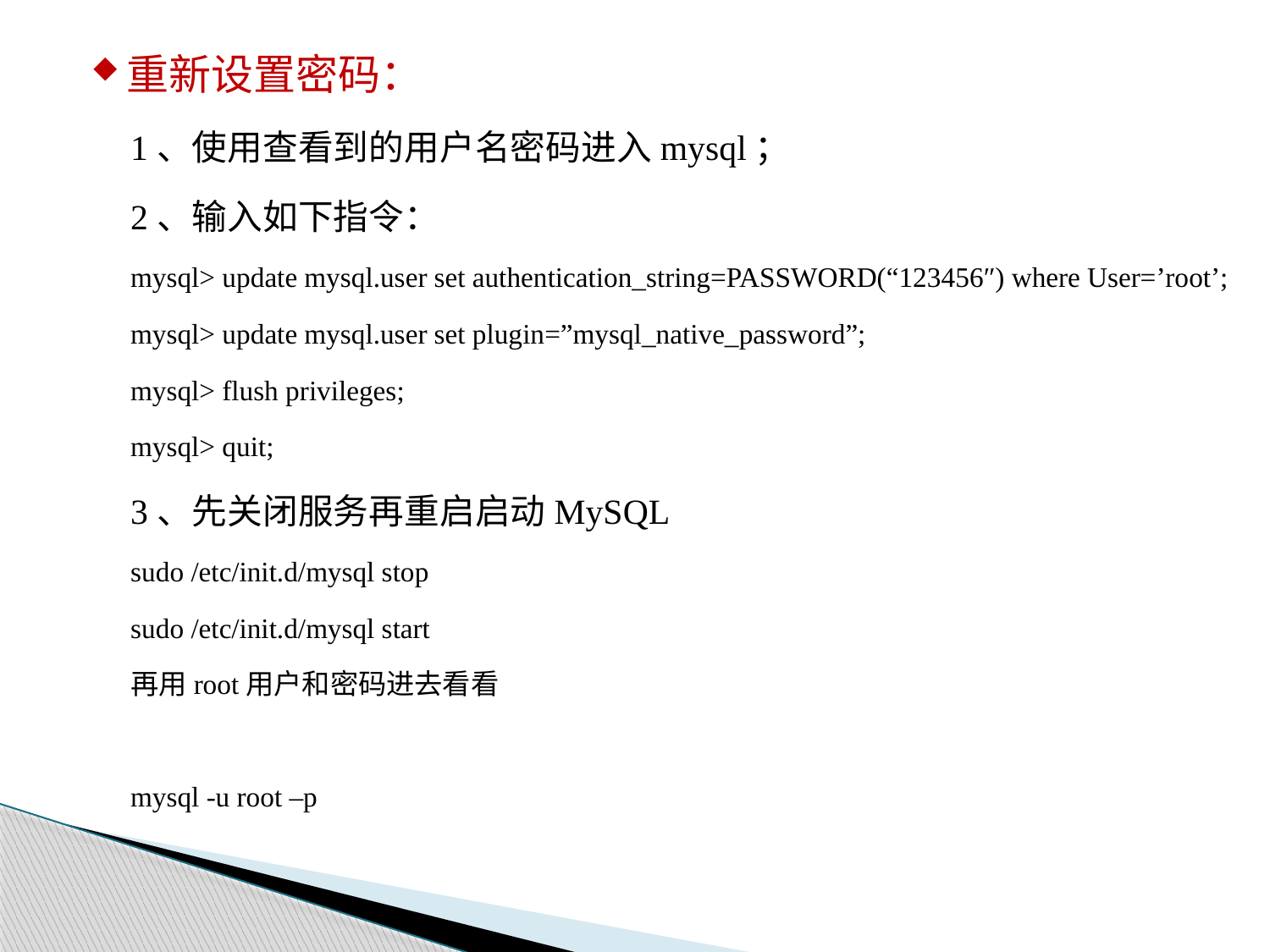

重新设置密码：
1、使用查看到的用户名密码进入mysql；
2、输入如下指令：
mysql> update mysql.user set authentication_string=PASSWORD(“123456″) where User=’root’;
mysql> update mysql.user set plugin=”mysql_native_password”;
mysql> flush privileges;
mysql> quit;
3、先关闭服务再重启启动MySQL
sudo /etc/init.d/mysql stop
sudo /etc/init.d/mysql start
再用root用户和密码进去看看

mysql -u root –p